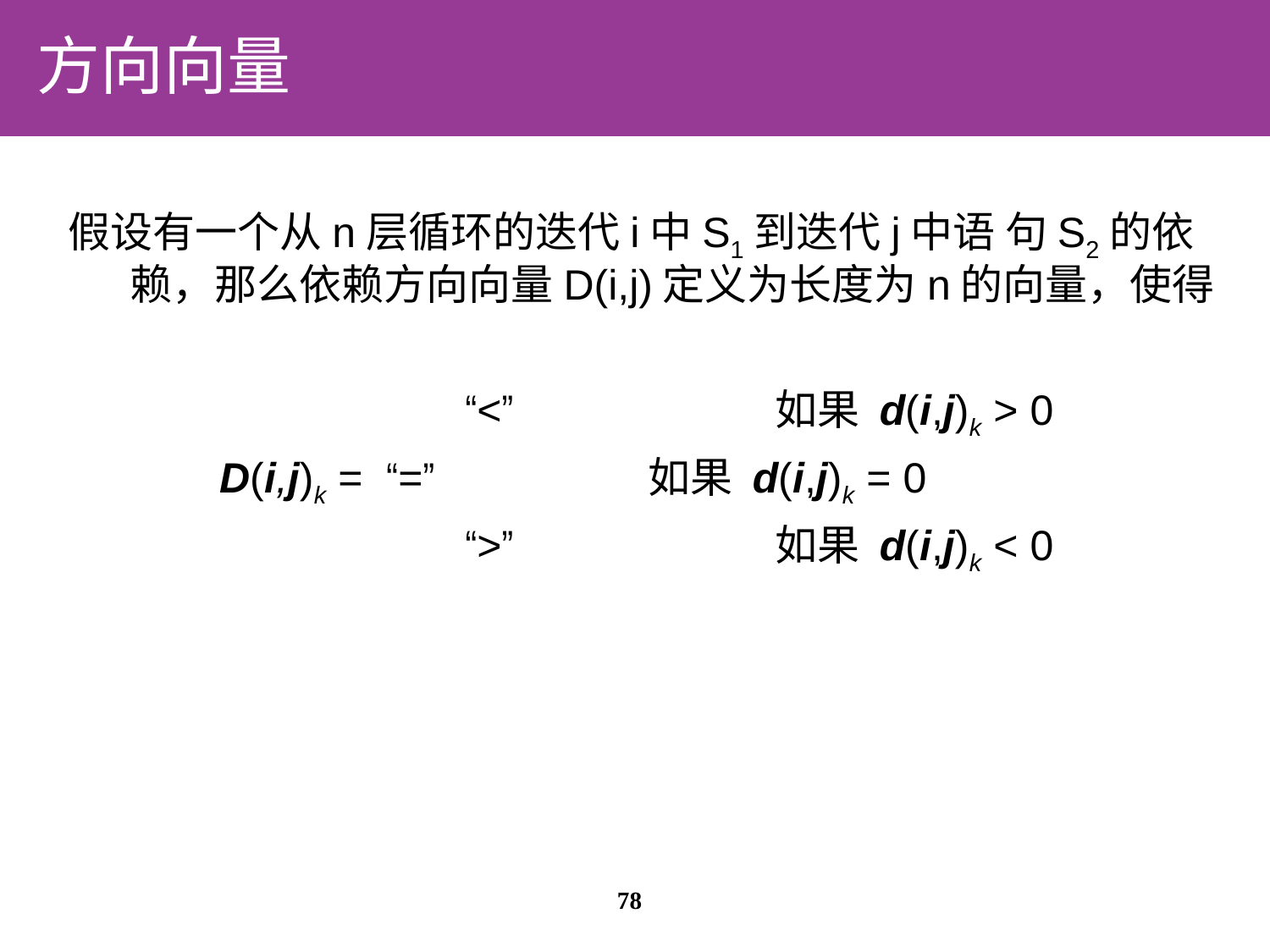

# 方向向量
假设有一个从n层循环的迭代i中S1到迭代j中语 句S2的依赖，那么依赖方向向量D(i,j)定义为长度为n的向量，使得

		      “<” 		如果 d(i,j)k > 0
D(i,j)k =  “=” 		如果 d(i,j)k = 0
		      “>” 		如果 d(i,j)k < 0
78